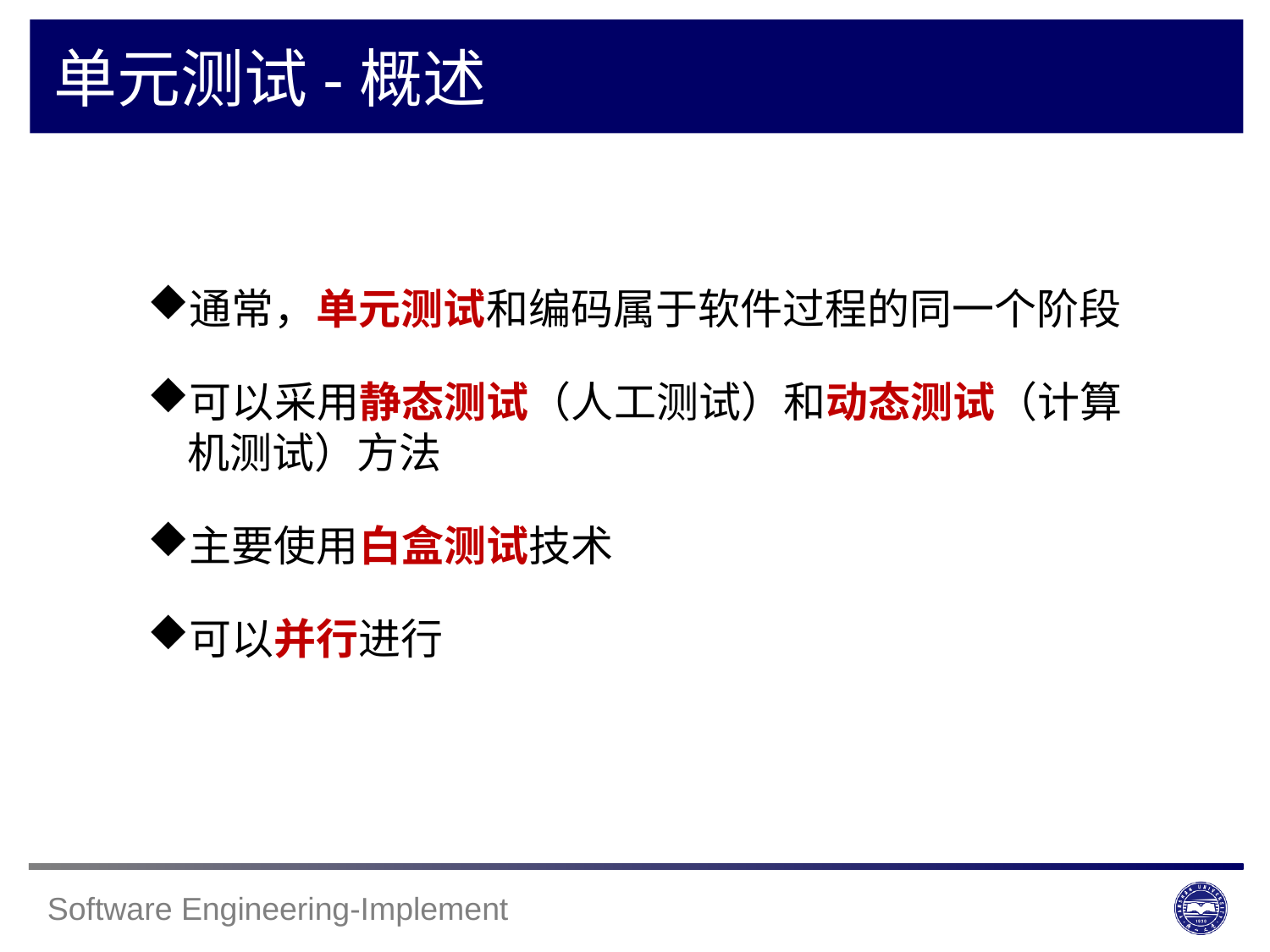

单元测试-概述
通常，单元测试和编码属于软件过程的同一个阶段
可以采用静态测试（人工测试）和动态测试（计算机测试）方法
主要使用白盒测试技术
可以并行进行